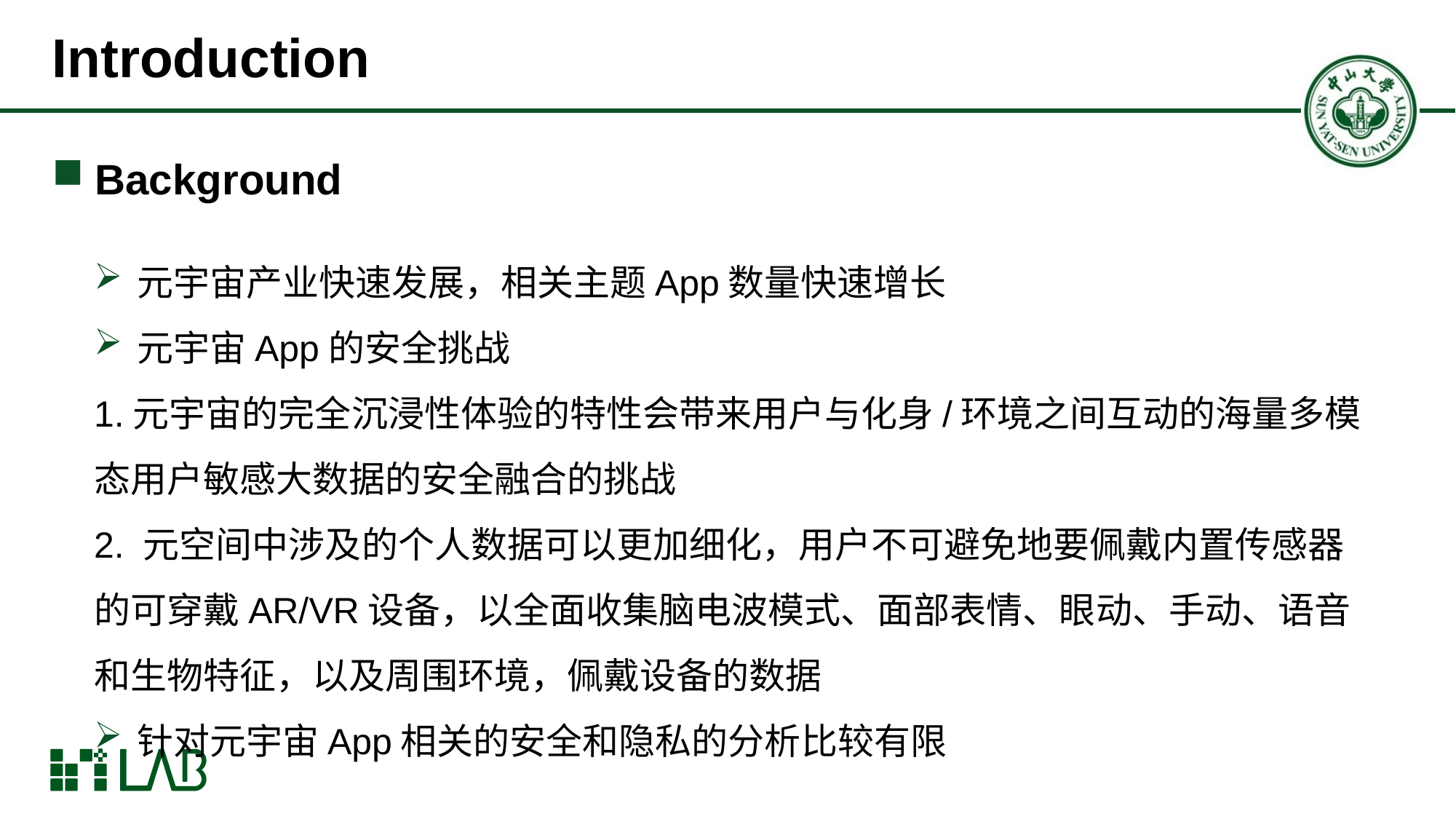

# Introduction
Background
元宇宙产业快速发展，相关主题App数量快速增长
元宇宙App的安全挑战
1.元宇宙的完全沉浸性体验的特性会带来用户与化身/环境之间互动的海量多模态用户敏感大数据的安全融合的挑战
2. 元空间中涉及的个人数据可以更加细化，用户不可避免地要佩戴内置传感器的可穿戴AR/VR设备，以全面收集脑电波模式、面部表情、眼动、手动、语音和生物特征，以及周围环境，佩戴设备的数据
针对元宇宙App相关的安全和隐私的分析比较有限